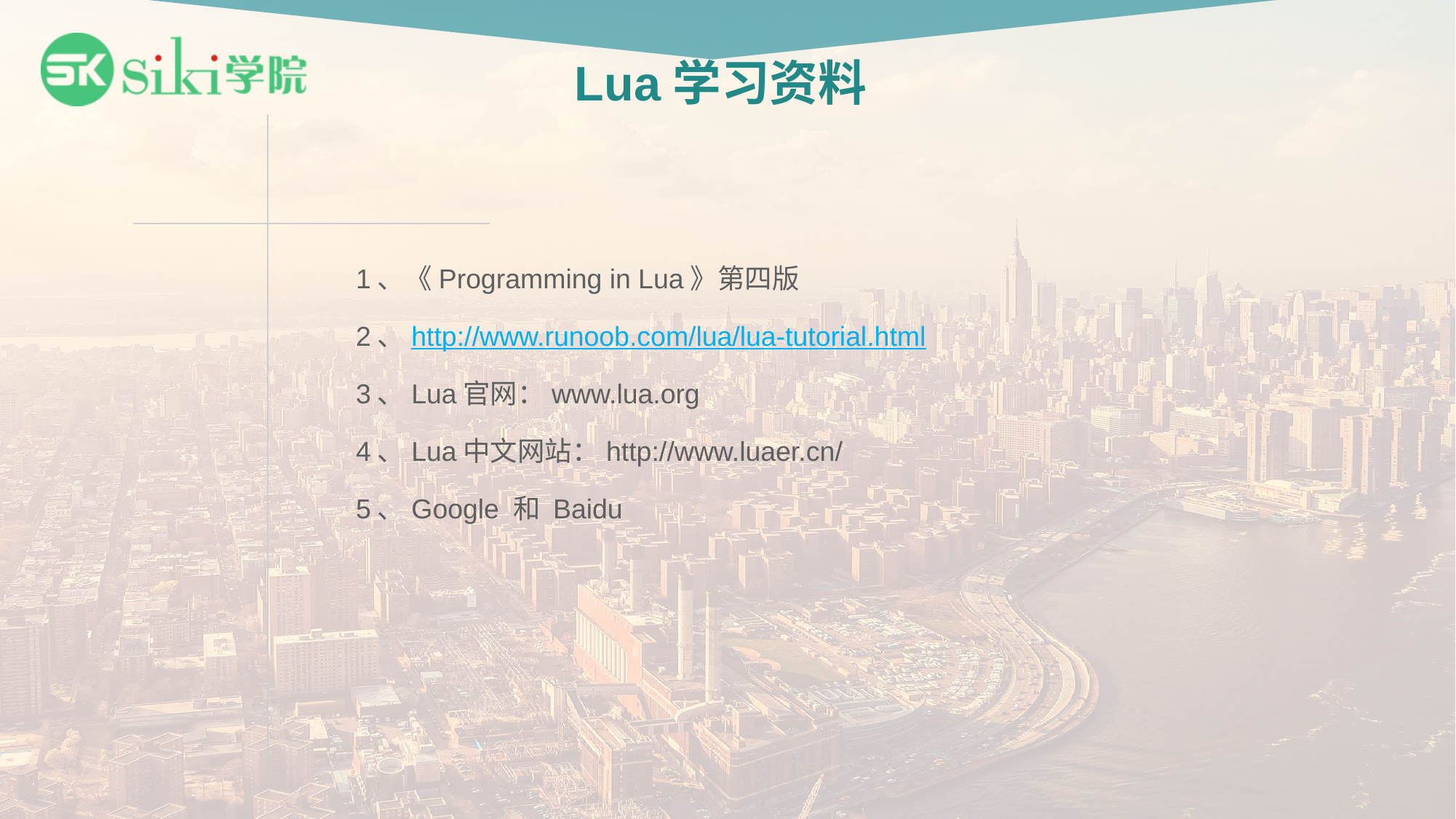

# Lua学习资料
1、《Programming in Lua》第四版
2、http://www.runoob.com/lua/lua-tutorial.html
3、Lua官网：www.lua.org
4、Lua中文网站：http://www.luaer.cn/
5、Google 和 Baidu